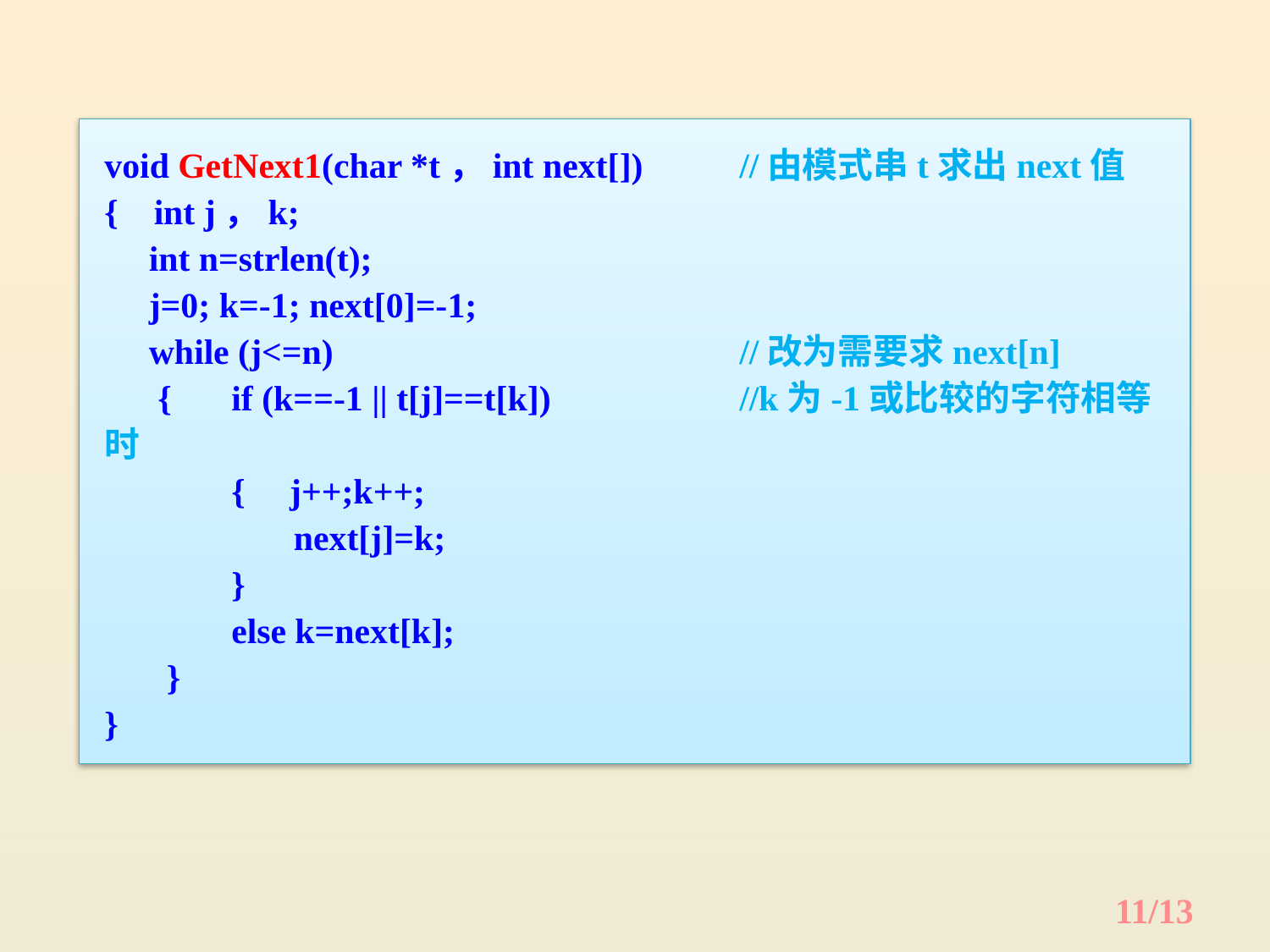

void GetNext1(char *t，int next[])	//由模式串t求出next值
{    int j，k;
     int n=strlen(t);
     j=0; k=-1; next[0]=-1;
     while (j<=n)				//改为需要求next[n]
      {	if (k==-1 || t[j]==t[k])		//k为-1或比较的字符相等时
	{     j++;k++;
	       next[j]=k;
	}
	else k=next[k];
       }
}
11/13